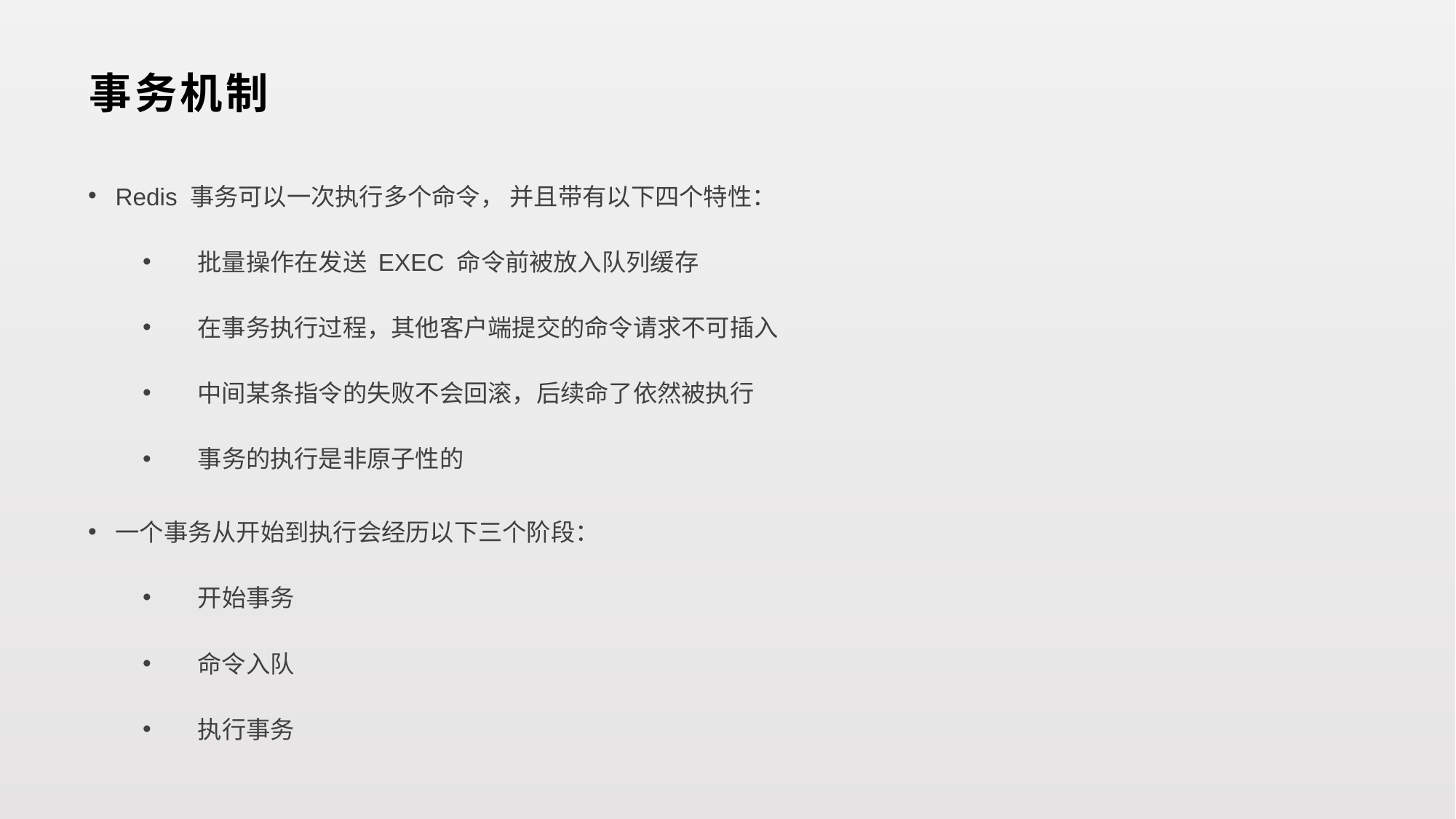

事务机制
Redis 事务可以一次执行多个命令， 并且带有以下四个特性：
    批量操作在发送 EXEC 命令前被放入队列缓存
    在事务执行过程，其他客户端提交的命令请求不可插入
    中间某条指令的失败不会回滚，后续命了依然被执行
    事务的执行是非原子性的
一个事务从开始到执行会经历以下三个阶段：
    开始事务
    命令入队
    执行事务